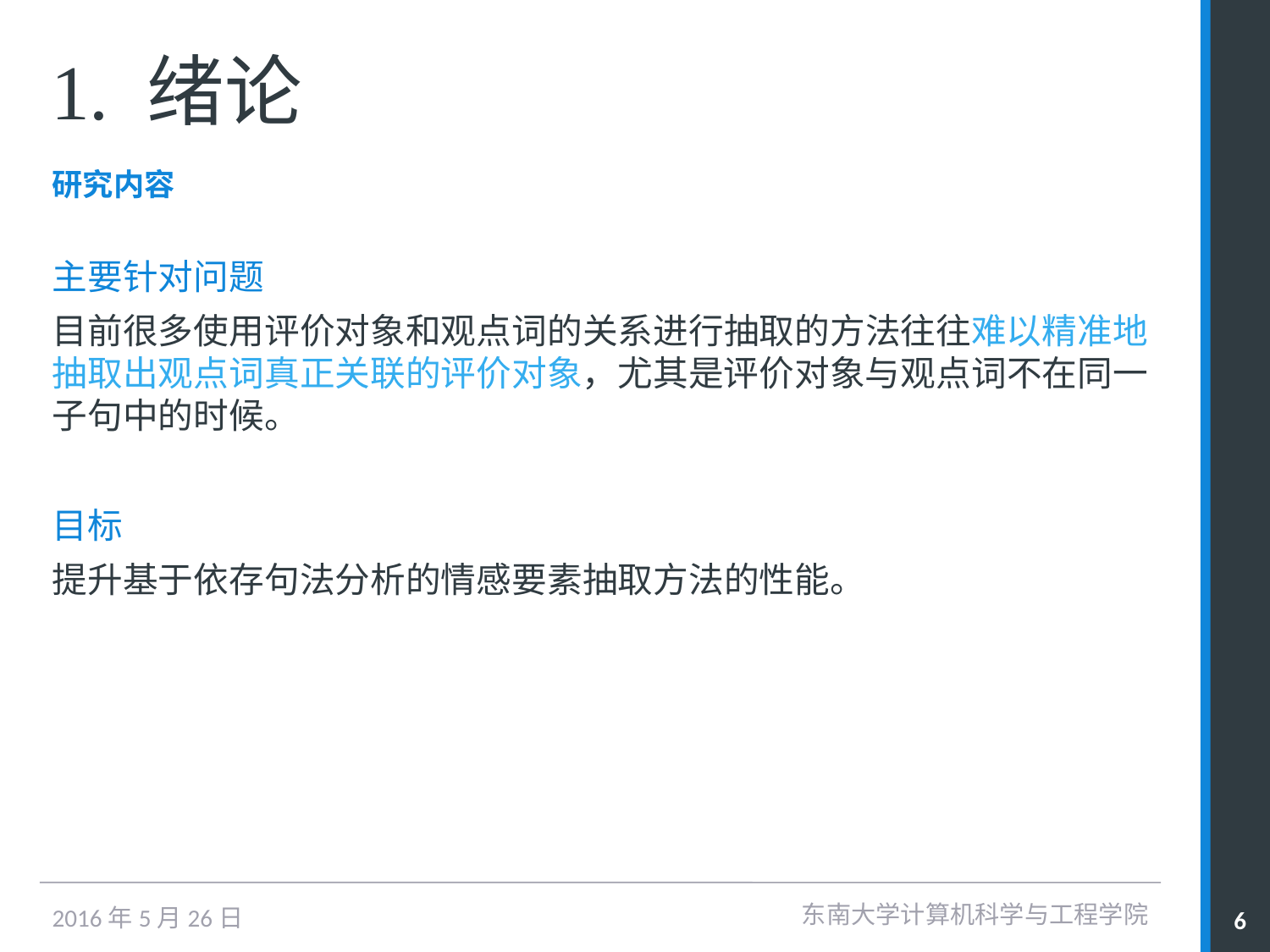

# 1. 绪论
研究内容
主要针对问题
目前很多使用评价对象和观点词的关系进行抽取的方法往往难以精准地抽取出观点词真正关联的评价对象，尤其是评价对象与观点词不在同一子句中的时候。

目标
提升基于依存句法分析的情感要素抽取方法的性能。
东南大学计算机科学与工程学院
6